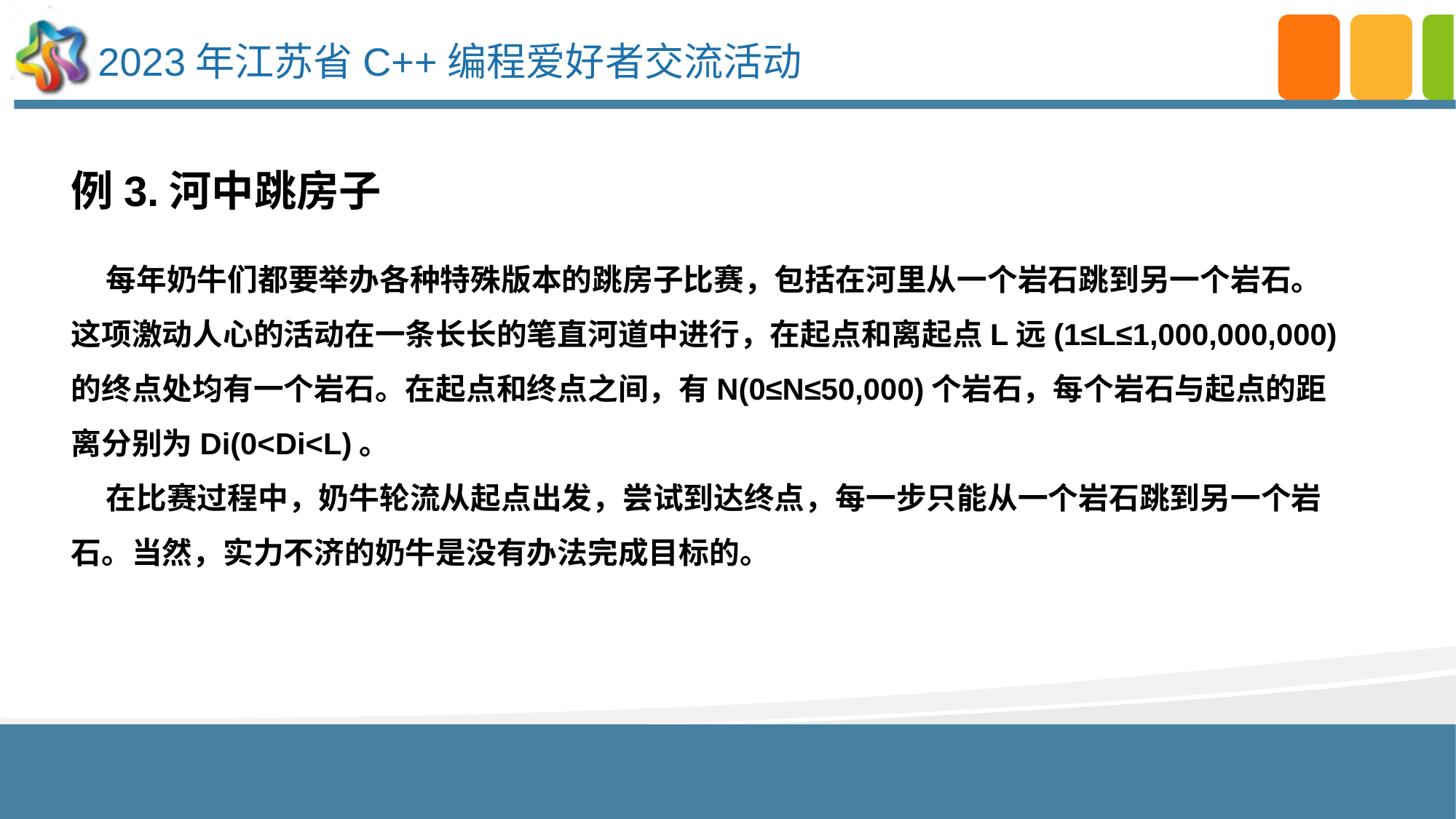

例3.河中跳房子
    每年奶牛们都要举办各种特殊版本的跳房子比赛，包括在河里从一个岩石跳到另一个岩石。这项激动人心的活动在一条长长的笔直河道中进行，在起点和离起点L远(1≤L≤1,000,000,000)的终点处均有一个岩石。在起点和终点之间，有N(0≤N≤50,000)个岩石，每个岩石与起点的距离分别为Di(0<Di<L)。
    在比赛过程中，奶牛轮流从起点出发，尝试到达终点，每一步只能从一个岩石跳到另一个岩石。当然，实力不济的奶牛是没有办法完成目标的。